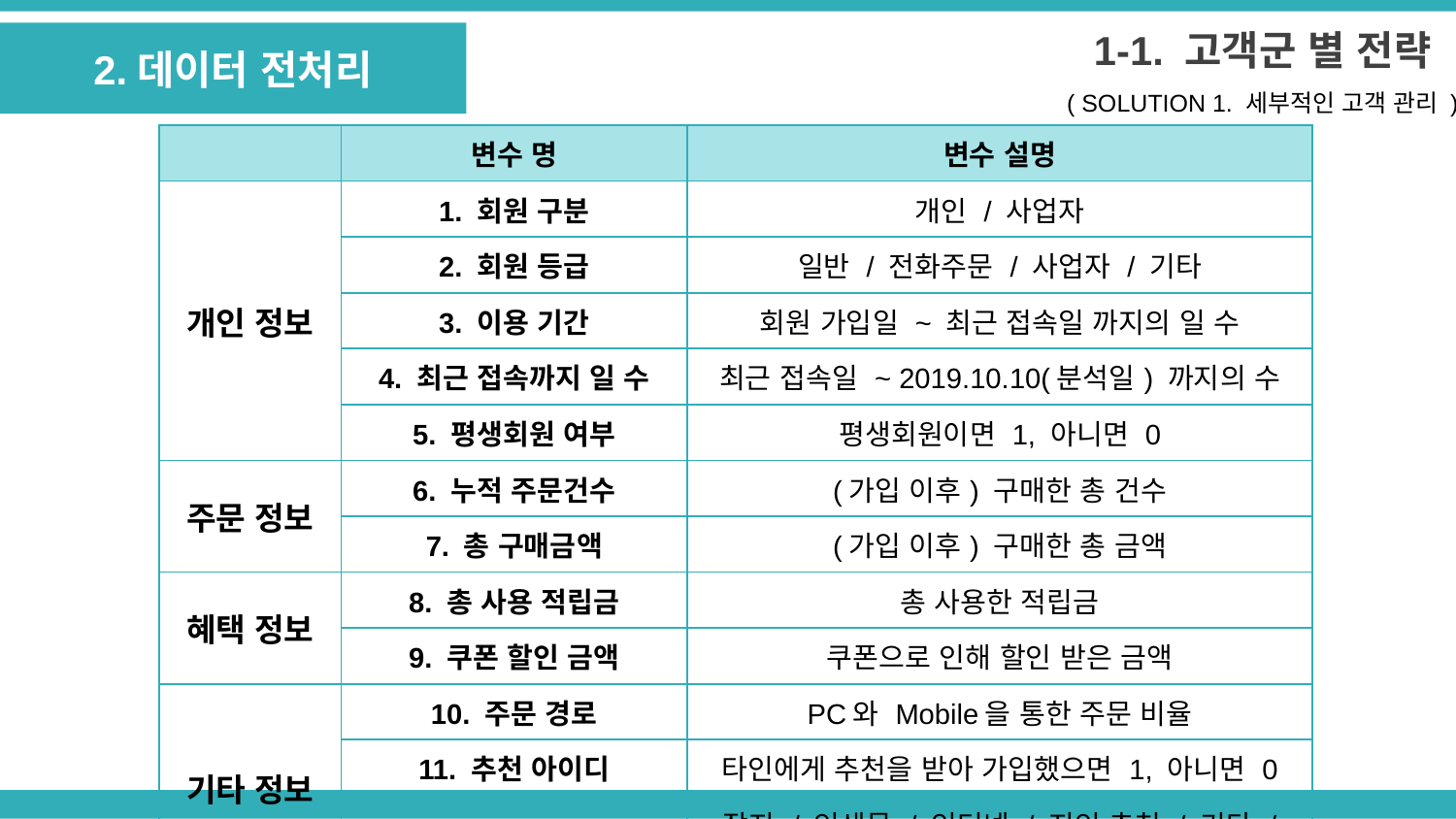

1-1. 고객군 별 전략
2.데이터 전처리
( SOLUTION 1. 세부적인 고객 관리 )
|  | 변수 명 | 변수 설명 |
| --- | --- | --- |
| 개인 정보 | 1. 회원 구분 | 개인 / 사업자 |
|  | 2. 회원 등급 | 일반 / 전화주문 / 사업자 / 기타 |
|  | 3. 이용 기간 | 회원 가입일 ~ 최근 접속일 까지의 일 수 |
|  | 4. 최근 접속까지 일 수 | 최근 접속일 ~ 2019.10.10(분석일) 까지의 수 |
|  | 5. 평생회원 여부 | 평생회원이면 1, 아니면 0 |
| 주문 정보 | 6. 누적 주문건수 | (가입 이후) 구매한 총 건수 |
|  | 7. 총 구매금액 | (가입 이후) 구매한 총 금액 |
| 혜택 정보 | 8. 총 사용 적립금 | 총 사용한 적립금 |
|  | 9. 쿠폰 할인 금액 | 쿠폰으로 인해 할인 받은 금액 |
| 기타 정보 | 10. 주문 경로 | PC와 Mobile을 통한 주문 비율 |
|  | 11. 추천 아이디 | 타인에게 추천을 받아 가입했으면 1, 아니면 0 |
|  | 12. 회원 가입 경로 | 잡지 / 인쇄물 / 인터넷 / 지인 추천 / 기타 / 없음 |